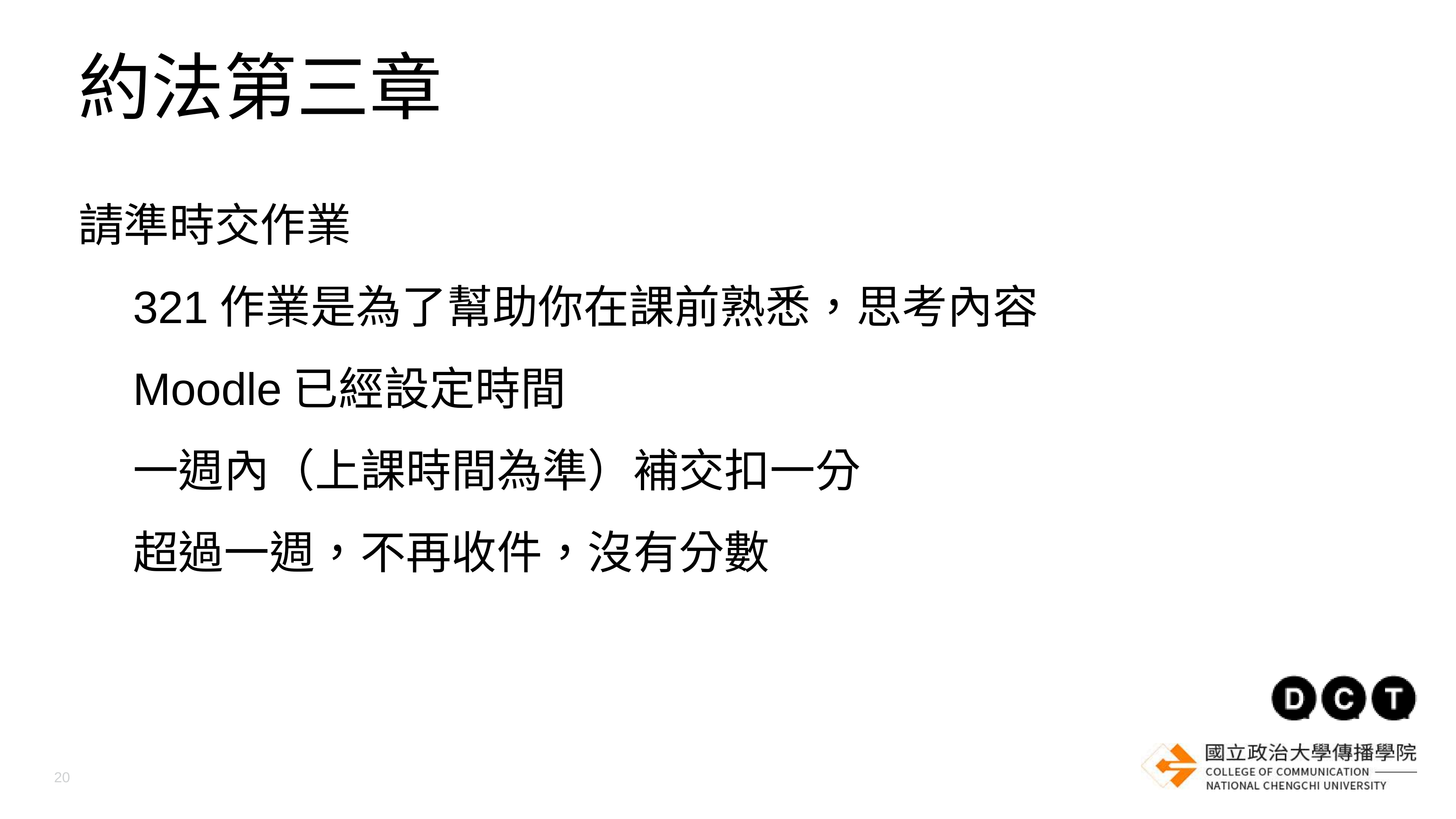

約法第三章
請準時交作業
	321作業是為了幫助你在課前熟悉，思考內容
	Moodle已經設定時間
	一週內（上課時間為準）補交扣一分
	超過一週，不再收件，沒有分數